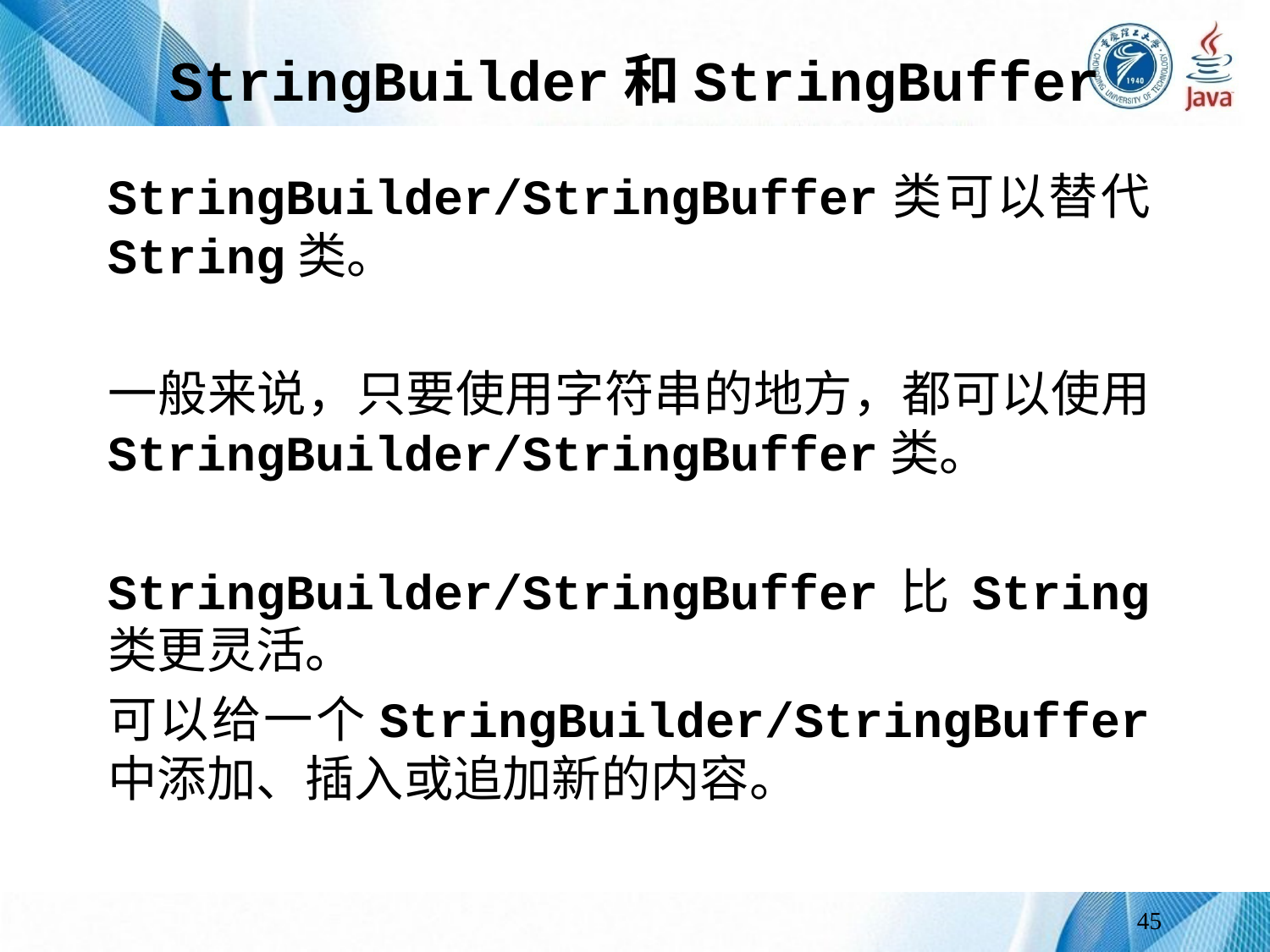

# StringBuilder和StringBuffer
StringBuilder/StringBuffer类可以替代String类。

一般来说，只要使用字符串的地方，都可以使用StringBuilder/StringBuffer类。

StringBuilder/StringBuffer比String类更灵活。
可以给一个StringBuilder/StringBuffer中添加、插入或追加新的内容。
45